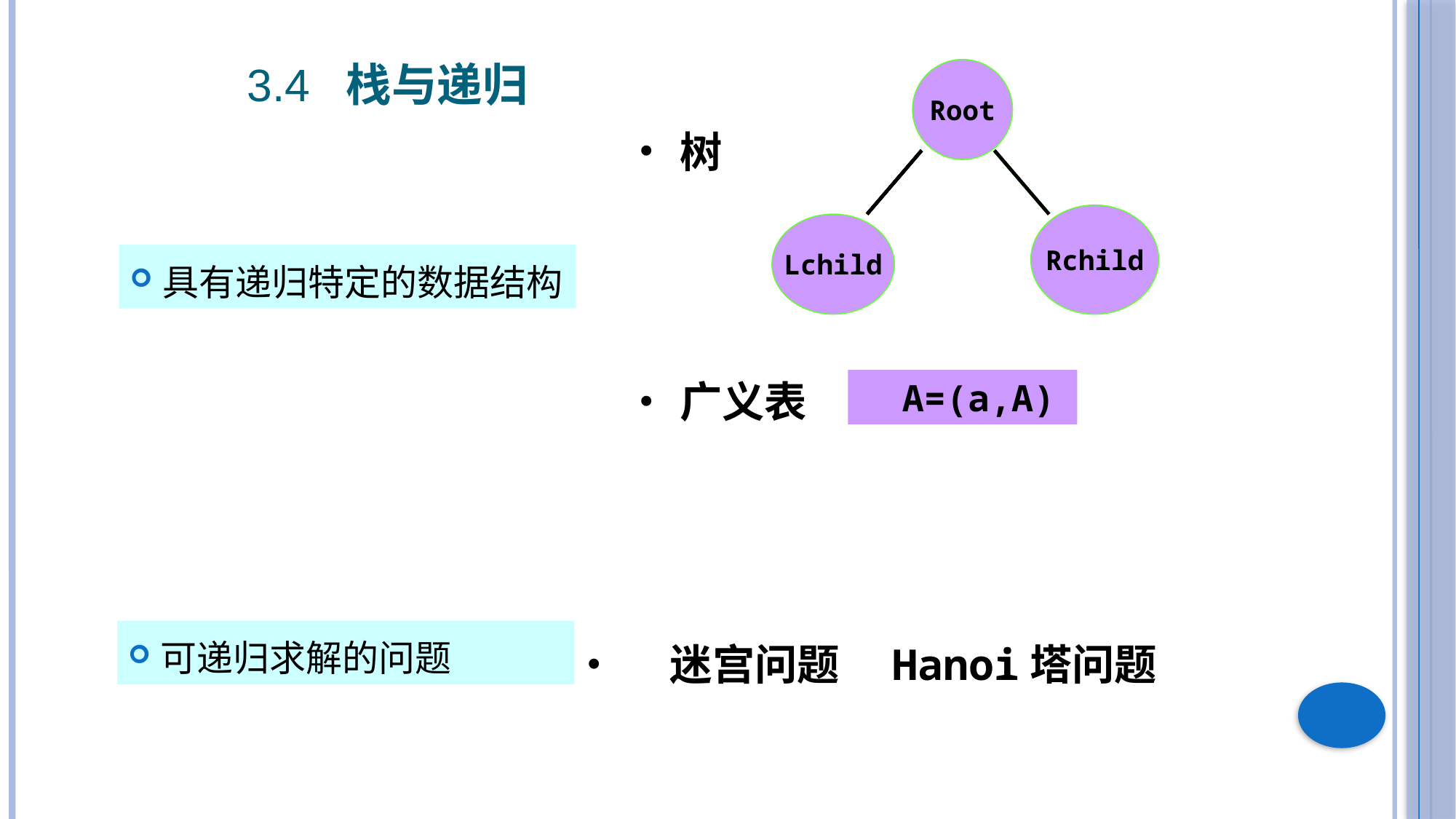

3.4  栈与递归
Root
树

Rchild
Lchild
具有递归特定的数据结构
广义表

  A=(a,A)
可递归求解的问题
　迷宫问题　Hanoi塔问题